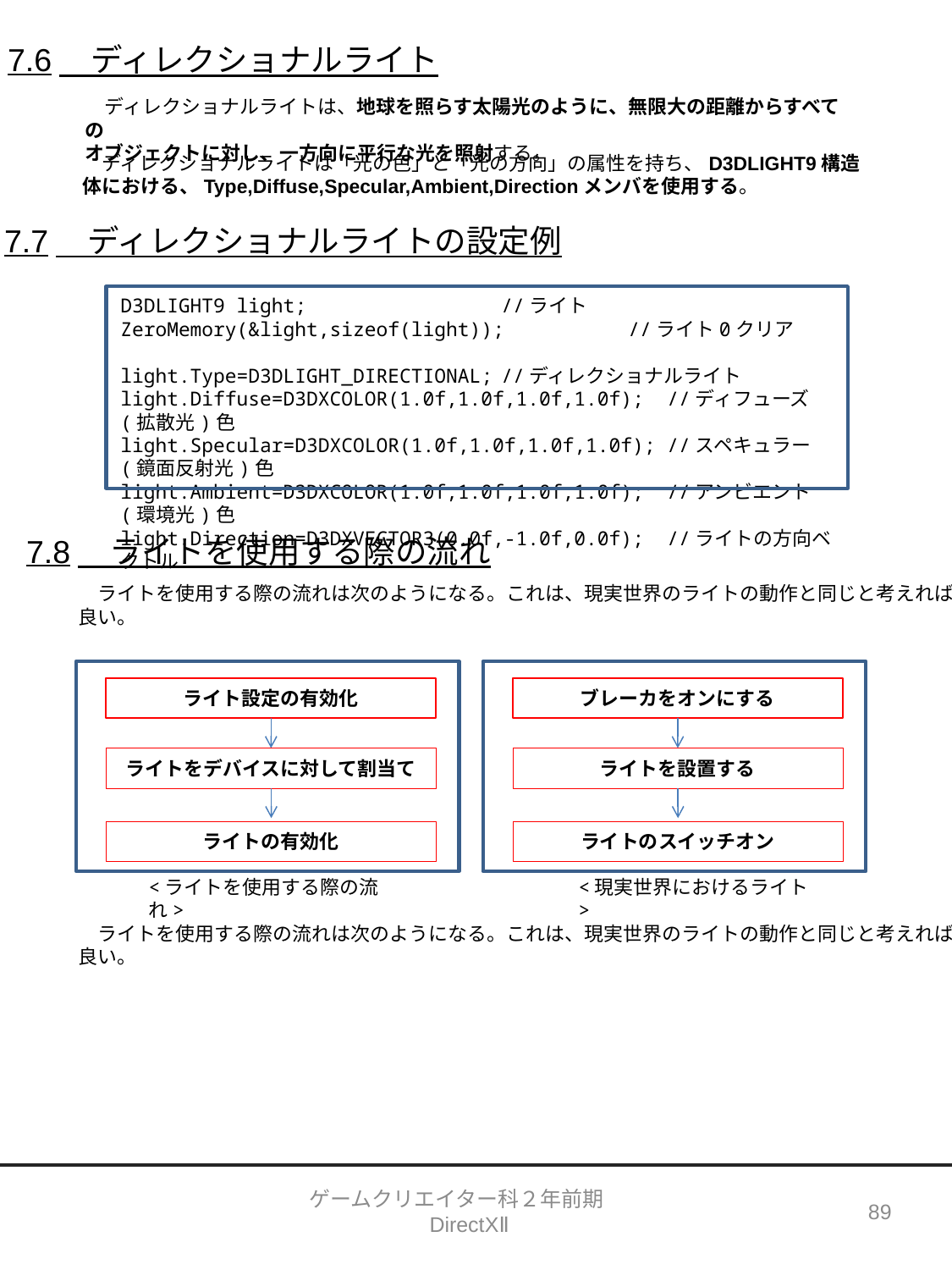

7.6　ディレクショナルライト
　ディレクショナルライトは、地球を照らす太陽光のように、無限大の距離からすべての
オブジェクトに対し、一方向に平行な光を照射する。
　ディレクショナルライトは「光の色」と「光の方向」の属性を持ち、D3DLIGHT9構造体における、Type,Diffuse,Specular,Ambient,Directionメンバを使用する。
7.7　ディレクショナルライトの設定例

D3DLIGHT9 light;		//ライト
ZeroMemory(&light,sizeof(light));	//ライト0クリア

light.Type=D3DLIGHT_DIRECTIONAL;	//ディレクショナルライト
light.Diffuse=D3DXCOLOR(1.0f,1.0f,1.0f,1.0f);  //ディフューズ(拡散光)色
light.Specular=D3DXCOLOR(1.0f,1.0f,1.0f,1.0f); //スペキュラー(鏡面反射光)色
light.Ambient=D3DXCOLOR(1.0f,1.0f,1.0f,1.0f);  //アンビエント(環境光)色
light.Direction=D3DXVECTOR3(0.0f,-1.0f,0.0f);  //ライトの方向ベクトル
7.8　ライトを使用する際の流れ
　ライトを使用する際の流れは次のようになる。これは、現実世界のライトの動作と同じと考えれば
良い。

ライト設定の有効化
ブレーカをオンにする
ライトをデバイスに対して割当て
ライトを設置する
ライトの有効化
ライトのスイッチオン
<ライトを使用する際の流れ>
<現実世界におけるライト>
　ライトを使用する際の流れは次のようになる。これは、現実世界のライトの動作と同じと考えれば
良い。
ゲームクリエイター科２年前期　DirectXⅡ
89